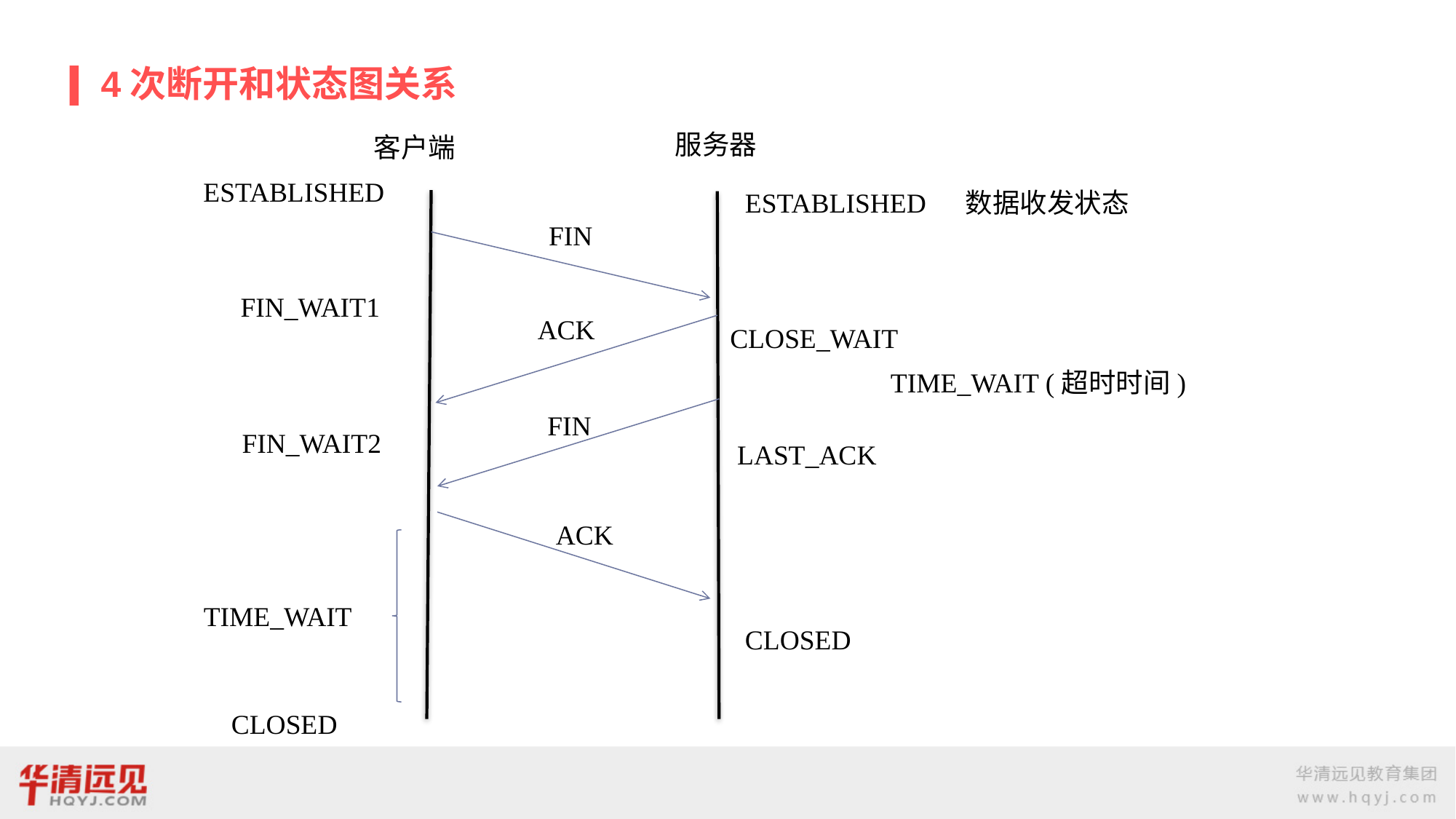

# 4次断开和状态图关系
服务器
客户端
ESTABLISHED
ESTABLISHED
数据收发状态
FIN
FIN_WAIT1
ACK
CLOSE_WAIT
TIME_WAIT (超时时间)
FIN
FIN_WAIT2
LAST_ACK
ACK

TIME_WAIT
CLOSED
CLOSED
36